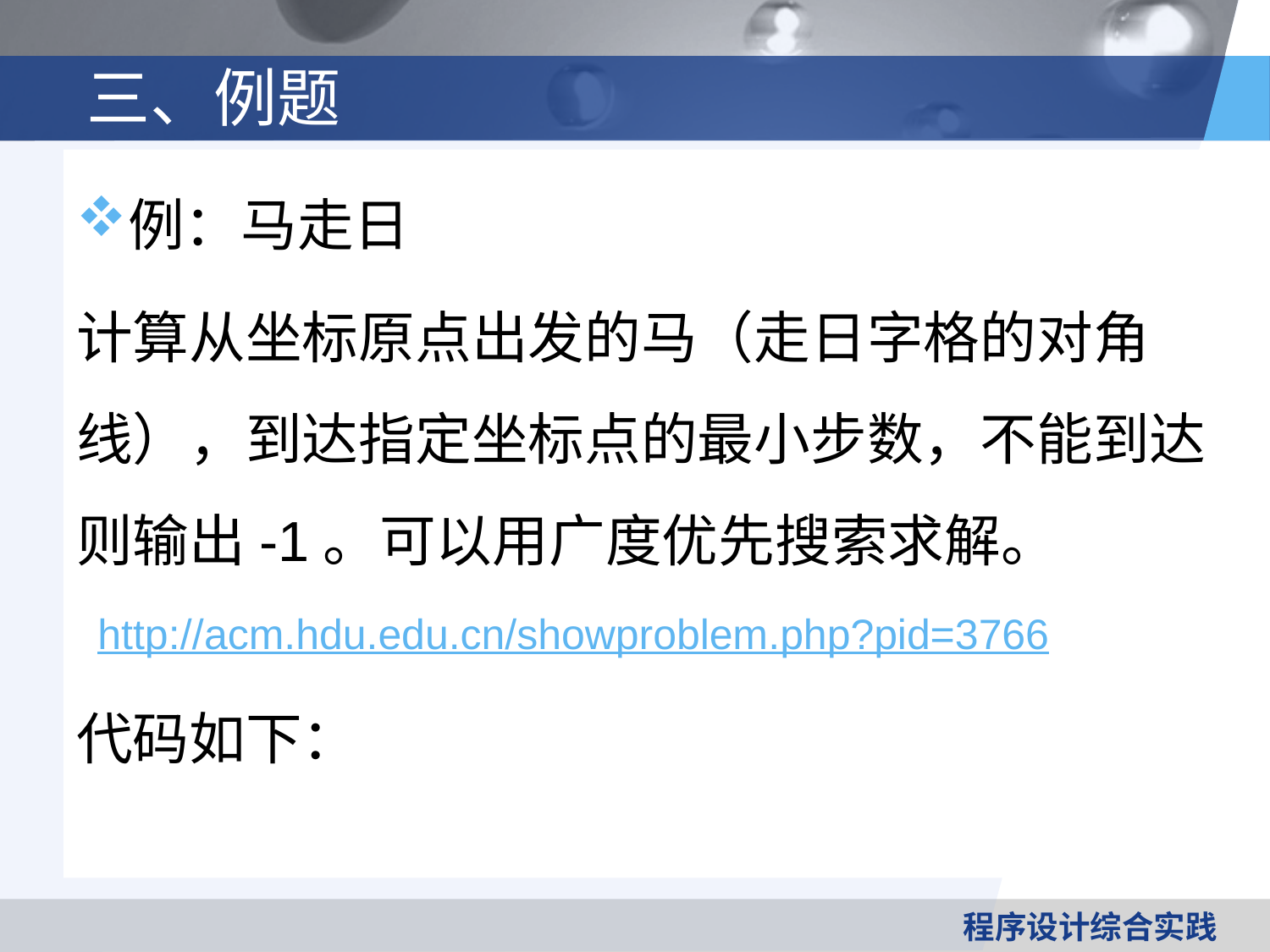

# 三、例题
例：马走日
计算从坐标原点出发的马（走日字格的对角线），到达指定坐标点的最小步数，不能到达则输出-1。可以用广度优先搜索求解。
  http://acm.hdu.edu.cn/showproblem.php?pid=3766
代码如下：